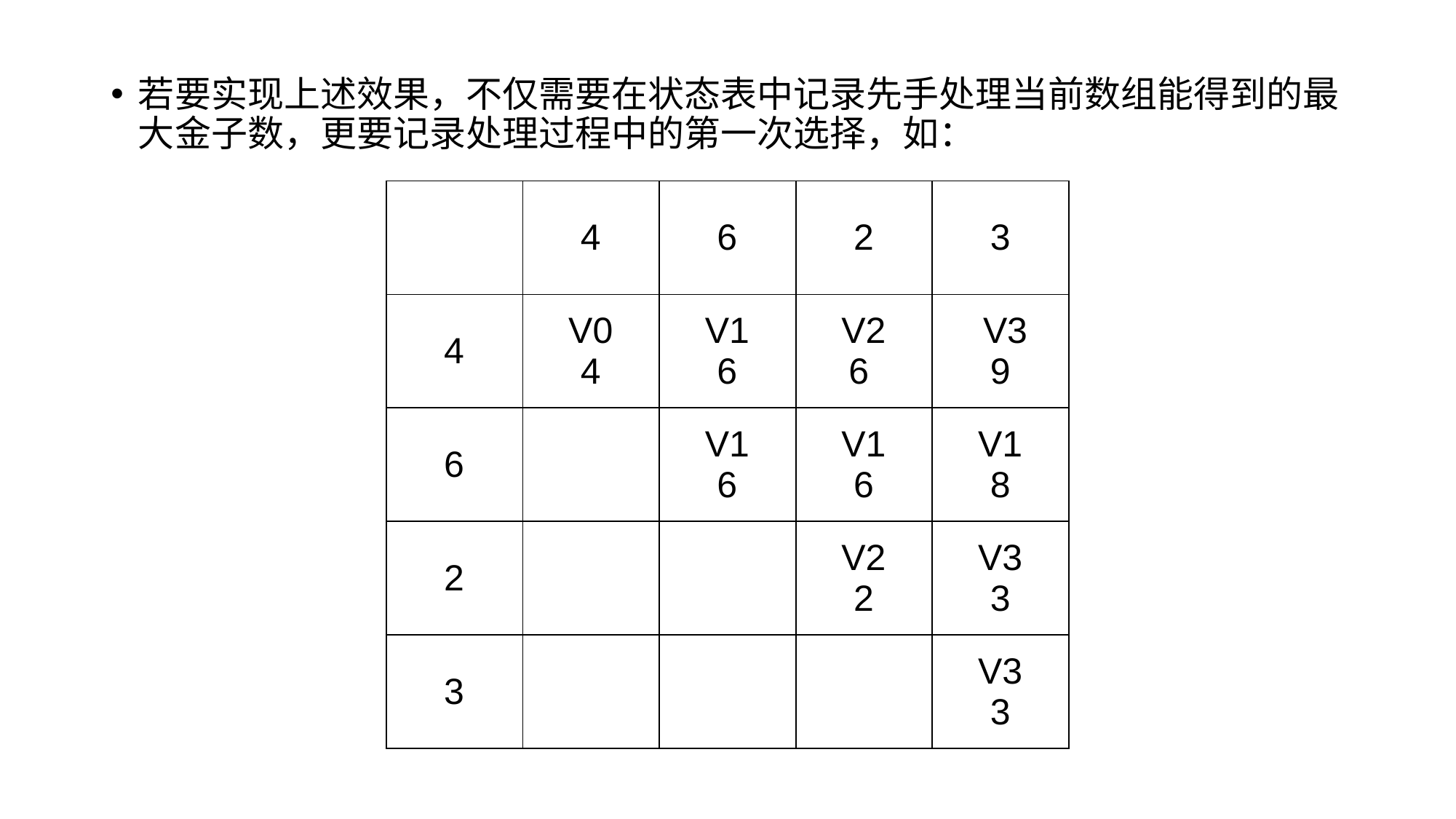

若要实现上述效果，不仅需要在状态表中记录先手处理当前数组能得到的最大金子数，更要记录处理过程中的第一次选择，如：

|  | 4 | 6 | 2 | 3 |
| --- | --- | --- | --- | --- |
| 4 | V0 4 | V1 6 | V2 6 | V3 9 |
| 6 |  | V1 6 | V1 6 | V1 8 |
| 2 |  |  | V2 2 | V3 3 |
| 3 |  |  |  | V3 3 |